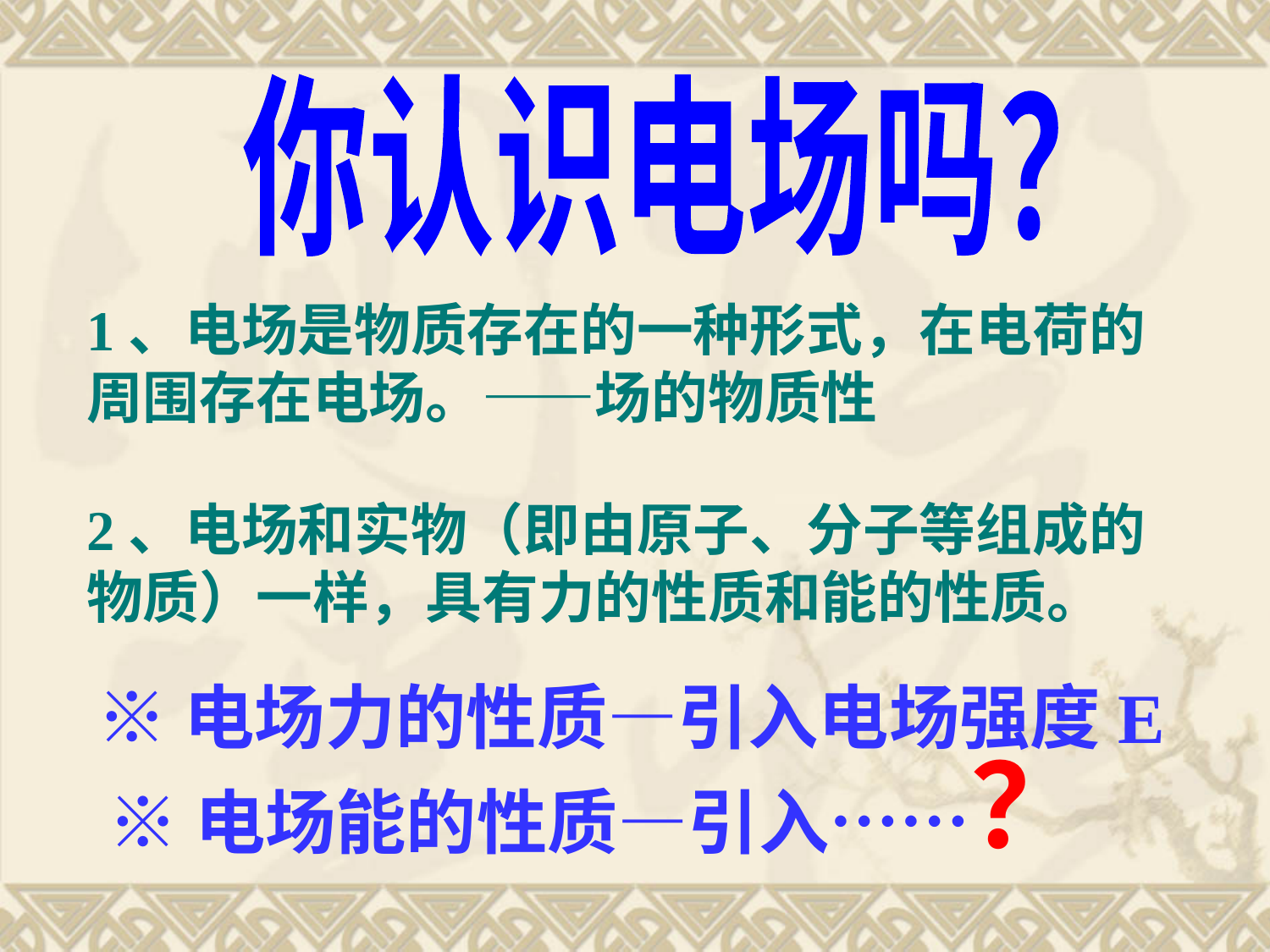

你认识电场吗？
1、电场是物质存在的一种形式，在电荷的周围存在电场。——场的物质性
2、电场和实物（即由原子、分子等组成的物质）一样，具有力的性质和能的性质。
※电场力的性质—引入电场强度E
※电场能的性质—引入……？